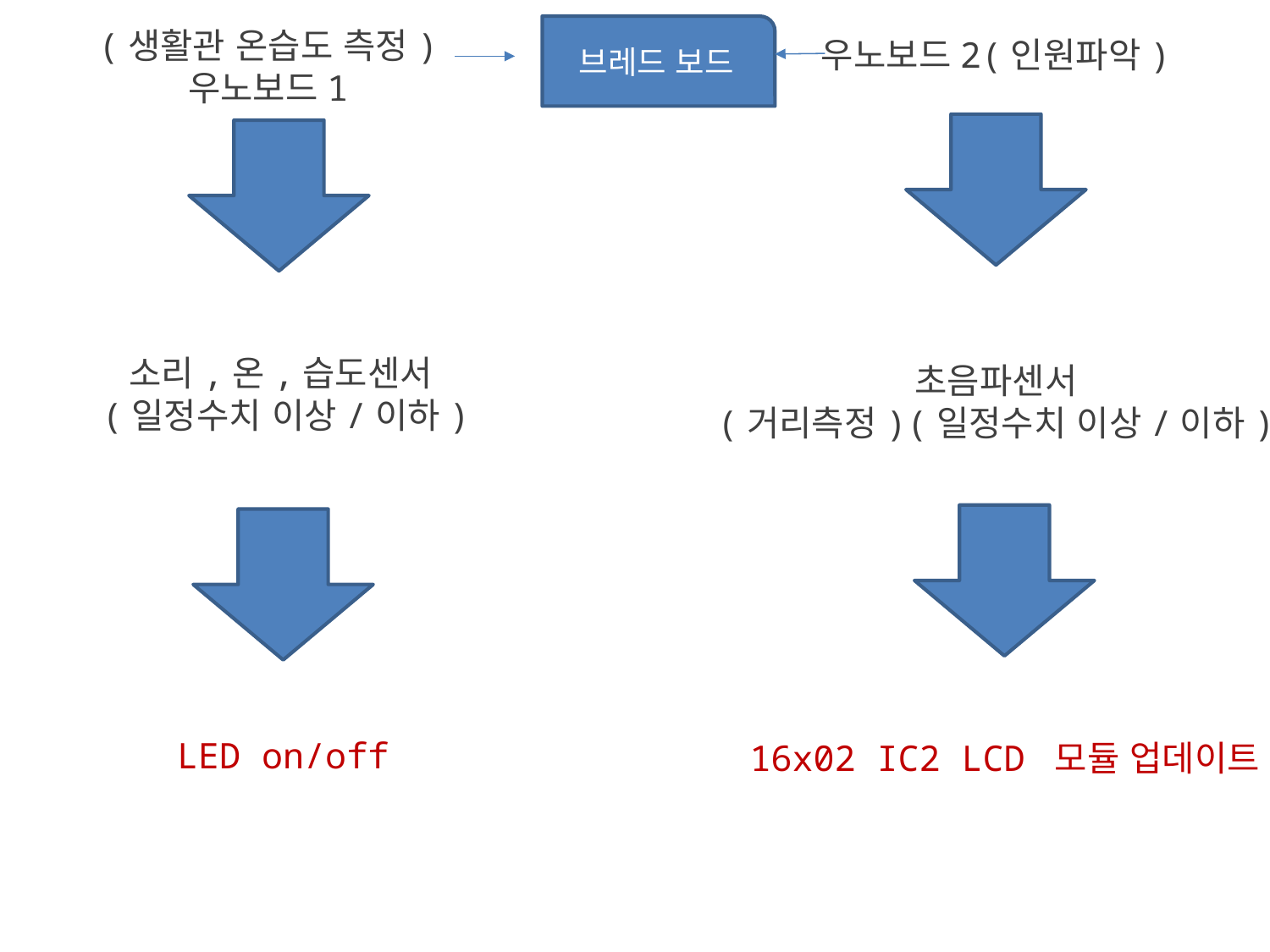

브레드 보드
(생활관 온습도 측정)
우노보드1
우노보드2(인원파악)

     군간부의 효과적인 병사통제
소리,온,습도센서
(일정수치 이상/이하)
초음파센서
(거리측정)(일정수치 이상/이하)

-

LED on/off
16x02 IC2 LCD 모듈 업데이트